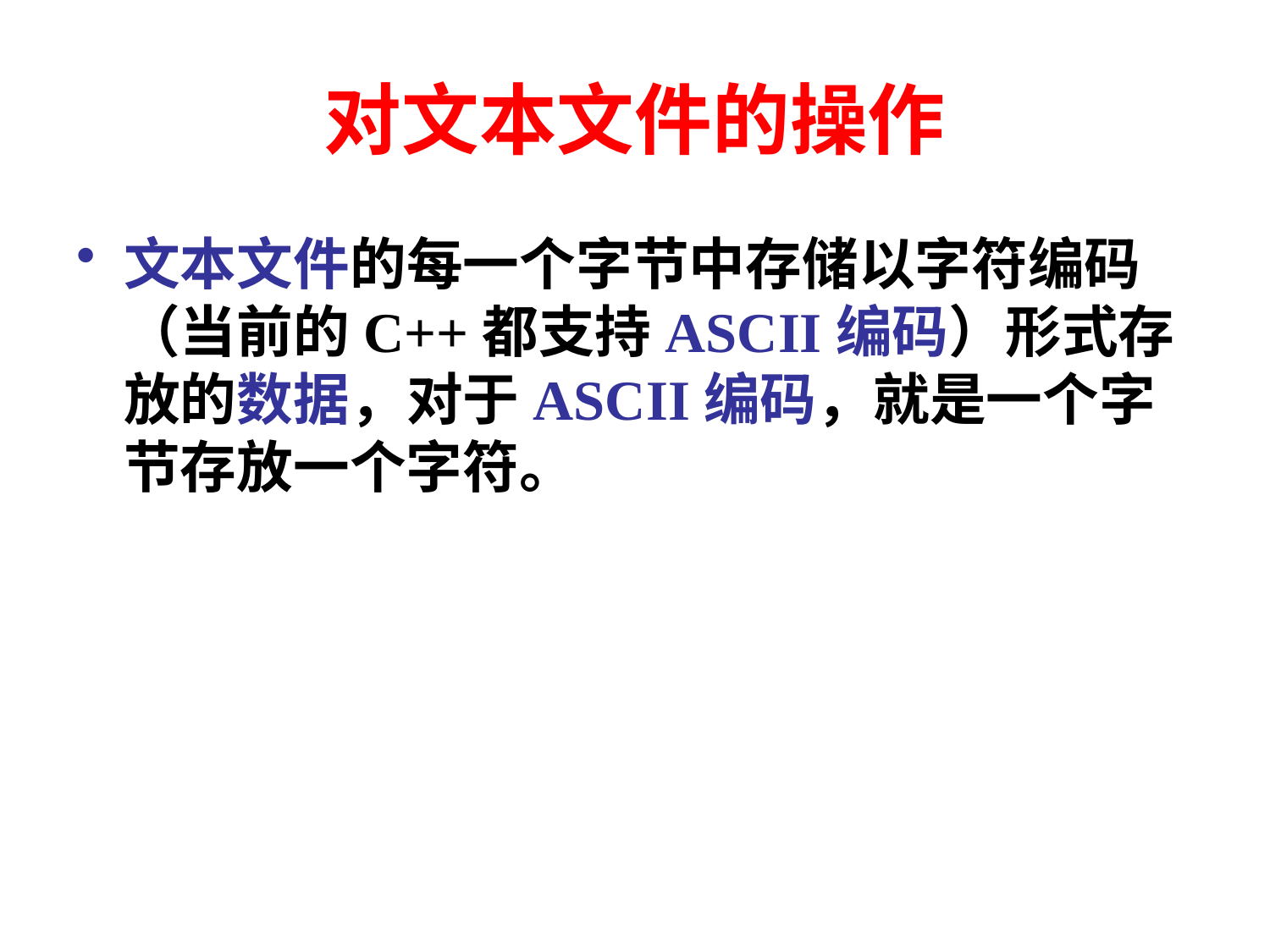

# 对文本文件的操作
文本文件的每一个字节中存储以字符编码（当前的C++都支持ASCII编码）形式存放的数据，对于ASCII编码，就是一个字节存放一个字符。